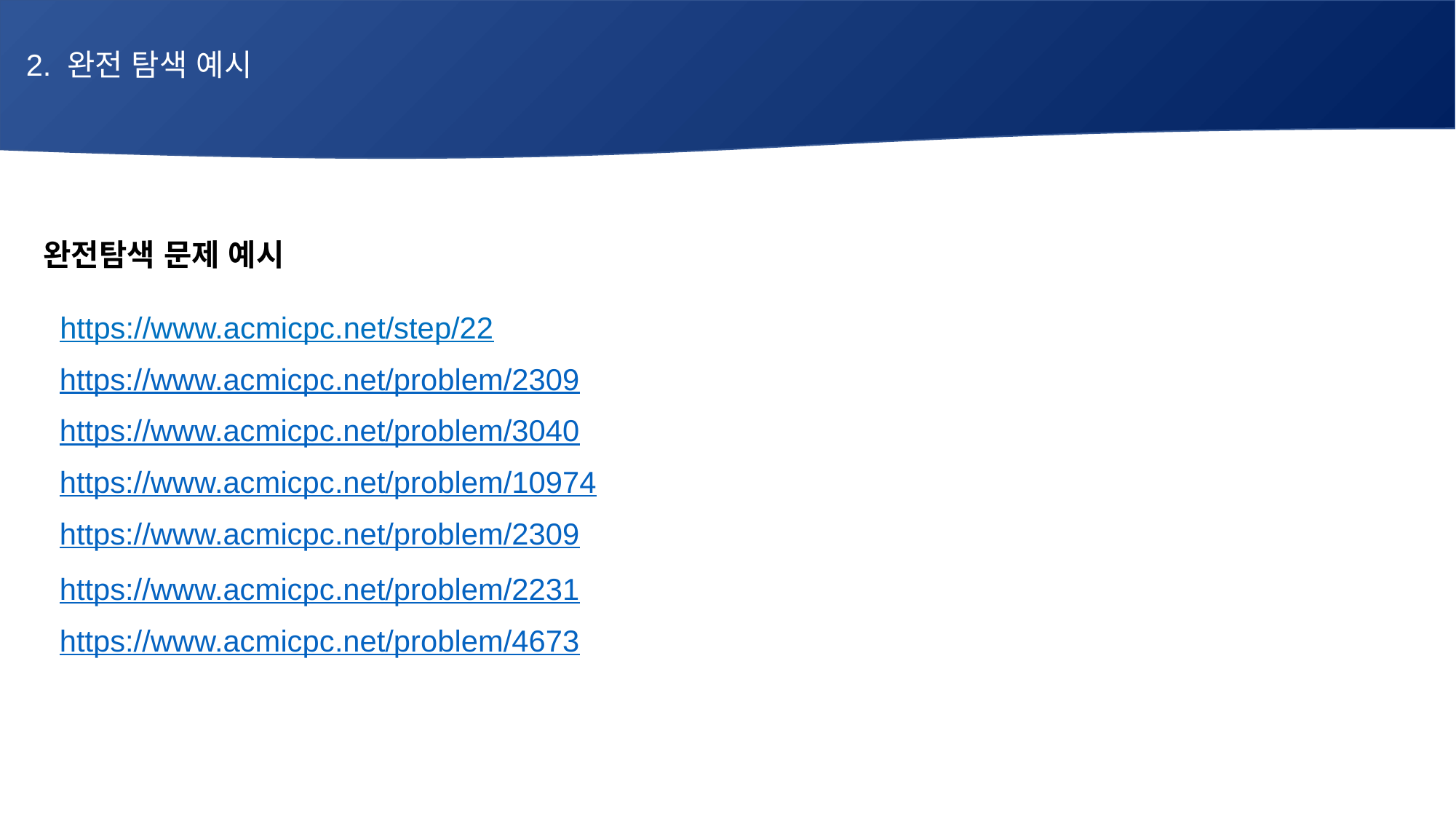

2. 완전 탐색 예시
# 매주 1 과제 LV2
완전탐색 문제 예시

  https://www.acmicpc.net/step/22
https://www.acmicpc.net/problem/2309
https://www.acmicpc.net/problem/3040
https://www.acmicpc.net/problem/10974
https://www.acmicpc.net/problem/2309

https://www.acmicpc.net/problem/2231
https://www.acmicpc.net/problem/4673